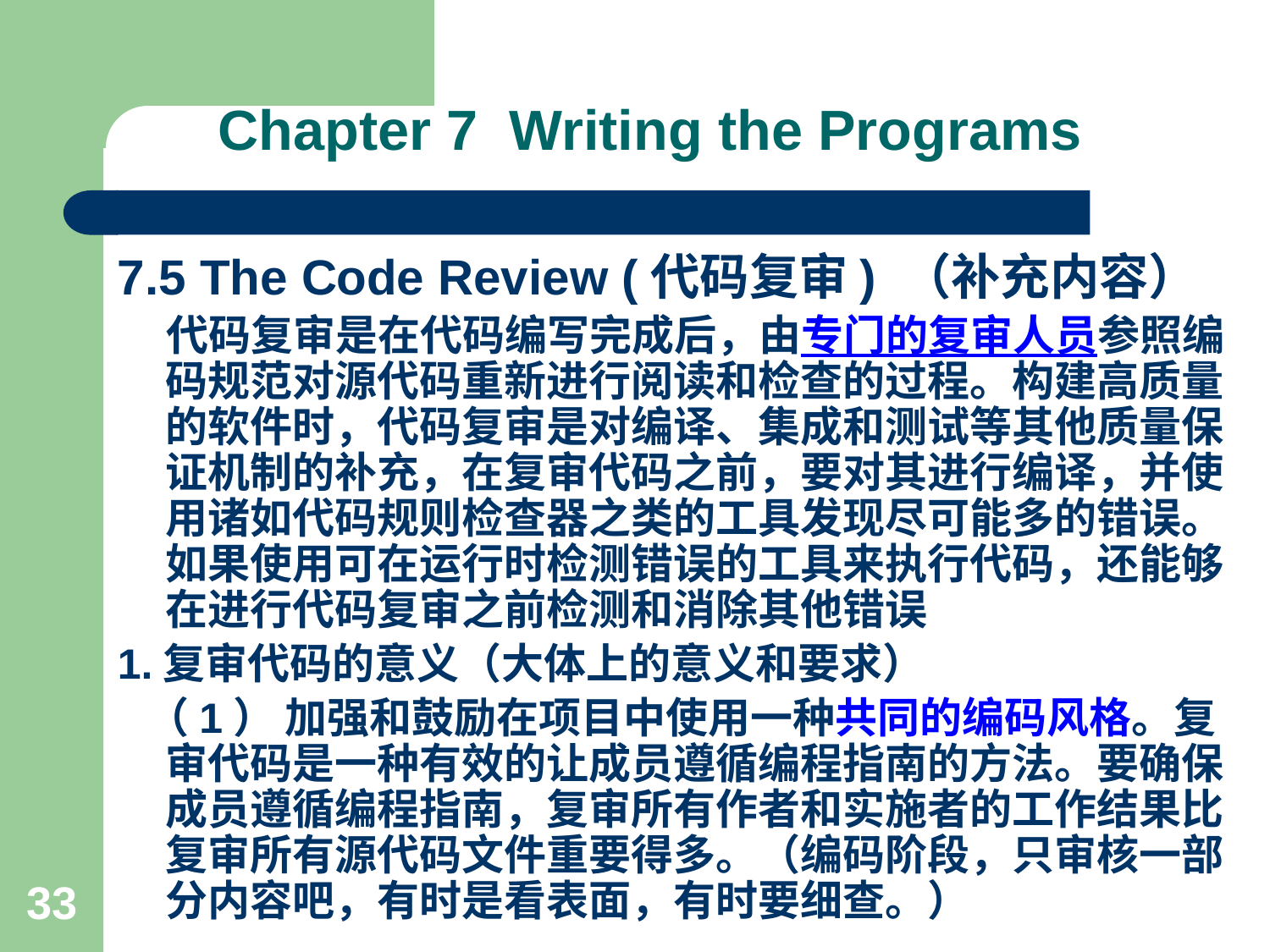

# Chapter 7  Writing the Programs
7.5 The Code Review (代码复审) （补充内容）
    代码复审是在代码编写完成后，由专门的复审人员参照编码规范对源代码重新进行阅读和检查的过程。构建高质量的软件时，代码复审是对编译、集成和测试等其他质量保证机制的补充，在复审代码之前，要对其进行编译，并使用诸如代码规则检查器之类的工具发现尽可能多的错误。如果使用可在运行时检测错误的工具来执行代码，还能够在进行代码复审之前检测和消除其他错误
1.复审代码的意义（大体上的意义和要求）
  （1） 加强和鼓励在项目中使用一种共同的编码风格。复审代码是一种有效的让成员遵循编程指南的方法。要确保成员遵循编程指南，复审所有作者和实施者的工作结果比复审所有源代码文件重要得多。（编码阶段，只审核一部分内容吧，有时是看表面，有时要细查。）
33